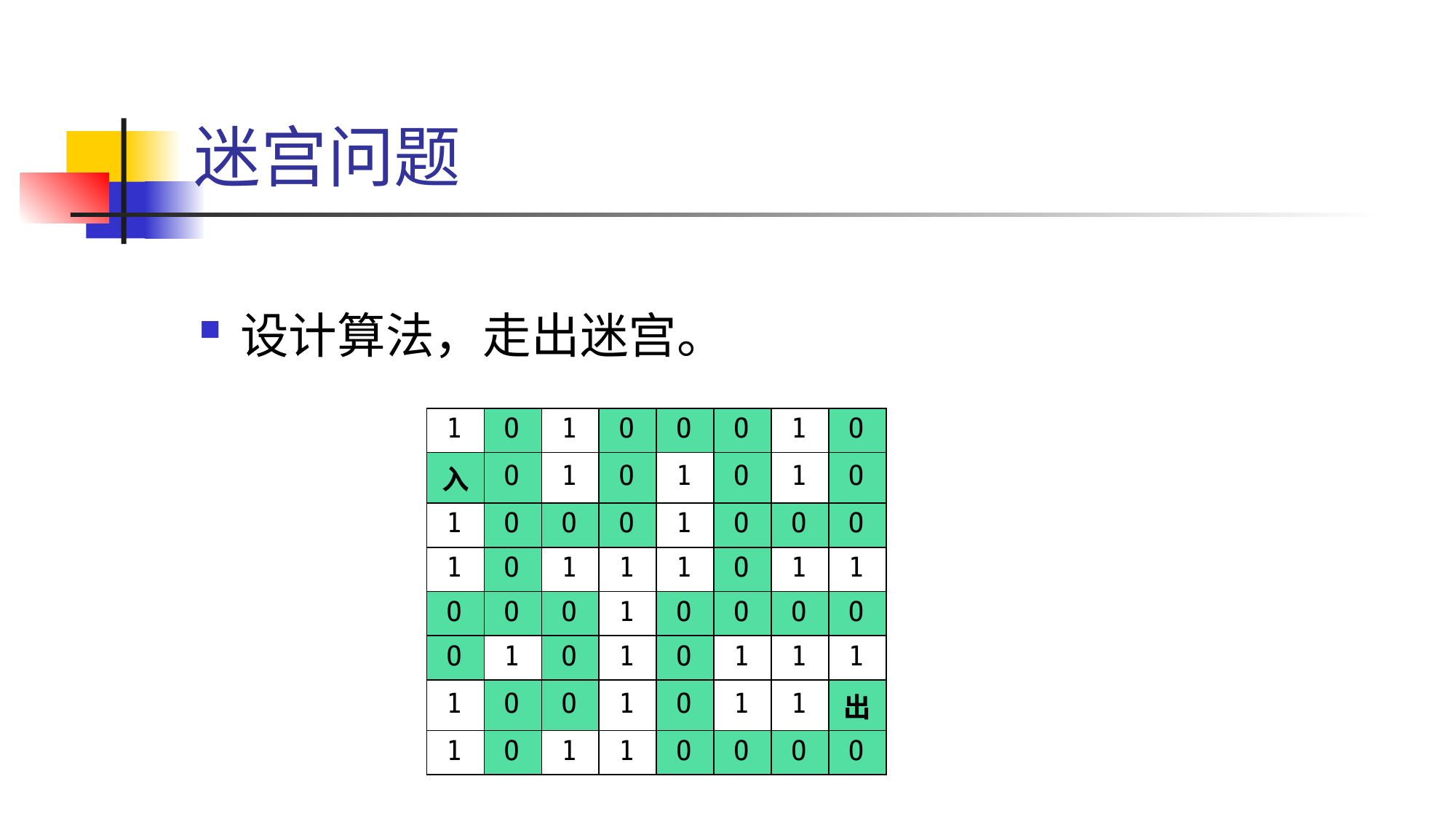

# 迷宫问题
设计算法，走出迷宫。
| 1 | 0 | 1 | 0 | 0 | 0 | 1 | 0 |
| --- | --- | --- | --- | --- | --- | --- | --- |
| 入 | 0 | 1 | 0 | 1 | 0 | 1 | 0 |
| 1 | 0 | 0 | 0 | 1 | 0 | 0 | 0 |
| 1 | 0 | 1 | 1 | 1 | 0 | 1 | 1 |
| 0 | 0 | 0 | 1 | 0 | 0 | 0 | 0 |
| 0 | 1 | 0 | 1 | 0 | 1 | 1 | 1 |
| 1 | 0 | 0 | 1 | 0 | 1 | 1 | 出 |
| 1 | 0 | 1 | 1 | 0 | 0 | 0 | 0 |